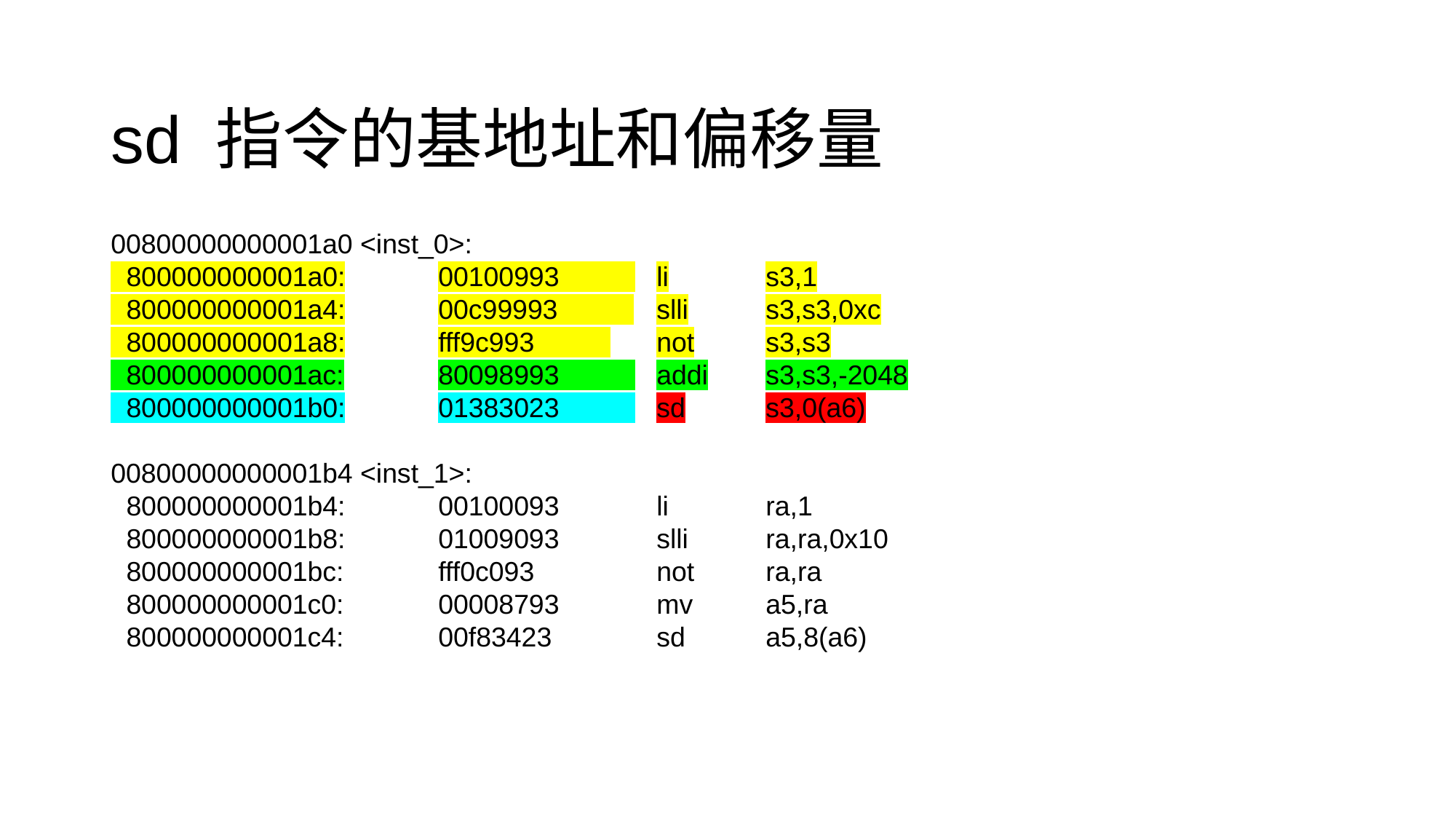

# sd 指令的基地址和偏移量
00800000000001a0 <inst_0>:
  800000000001a0:	00100993          	li	s3,1  800000000001a4:	00c99993          	slli	s3,s3,0xc  800000000001a8:	fff9c993          	not	s3,s3
  800000000001ac:	80098993          	addi	s3,s3,-2048
  800000000001b0:	01383023          	sd	s3,0(a6)
00800000000001b4 <inst_1>:  800000000001b4:	00100093          	li	ra,1  800000000001b8:	01009093          	slli	ra,ra,0x10  800000000001bc:	fff0c093          	not	ra,ra  800000000001c0:	00008793          	mv	a5,ra  800000000001c4:	00f83423          	sd	a5,8(a6)